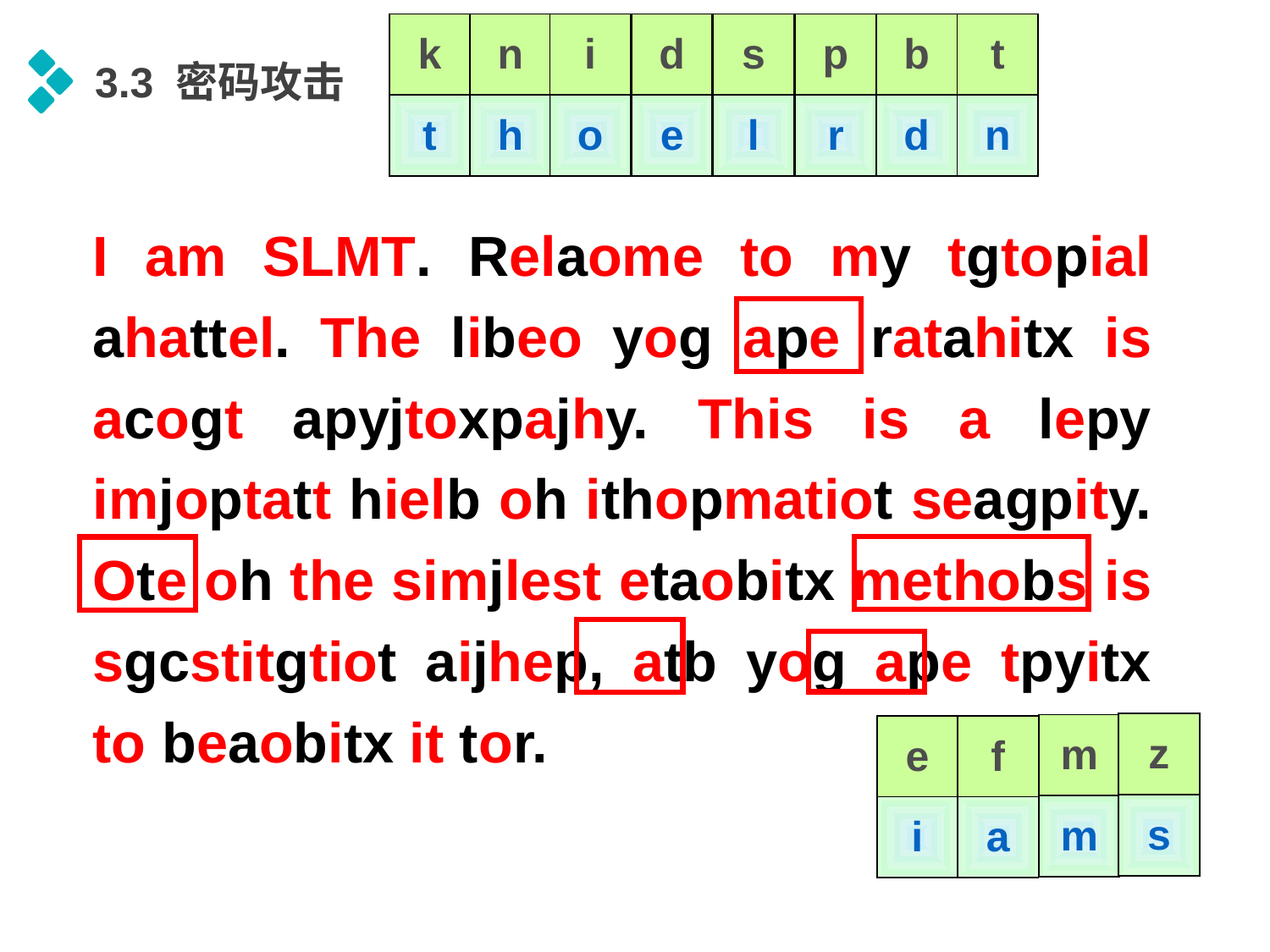

| k | n |
| --- | --- |
| t | h |
| i |
| --- |
| o |
| d |
| --- |
| e |
| s |
| --- |
| l |
| p | b | t |
| --- | --- | --- |
| r | d | n |

3.3 密码攻击

I am SLMT. Relaome to my tgtopial ahattel. The libeo yog ape ratahitx is acogt apyjtoxpajhy. This is a lepy imjoptatt hielb oh ithopmatiot seagpity. Ote oh the simjlest etaobitx methobs is sgcstitgtiot aijhep, atb yog ape tpyitx to beaobitx it tor.

| z |
| --- |
| s |
| m |
| --- |
| m |
| e | f |
| --- | --- |
| i | a |